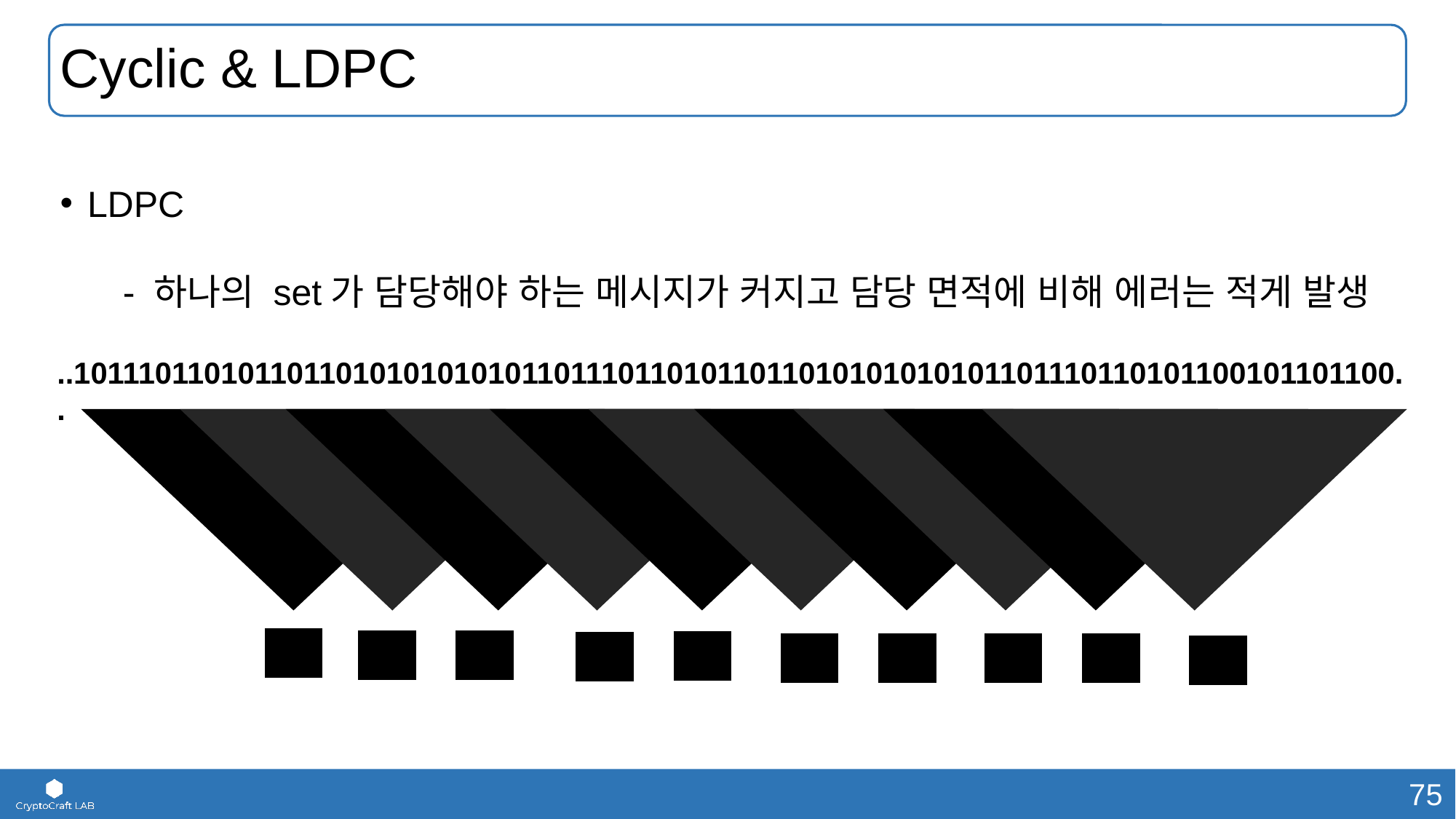

# Cyclic & LDPC
LDPC
- 하나의 set가 담당해야 하는 메시지가 커지고 담당 면적에 비해 에러는 적게 발생
..10111011010110110101010101011011101101011011010101010101101110110101100101101100..